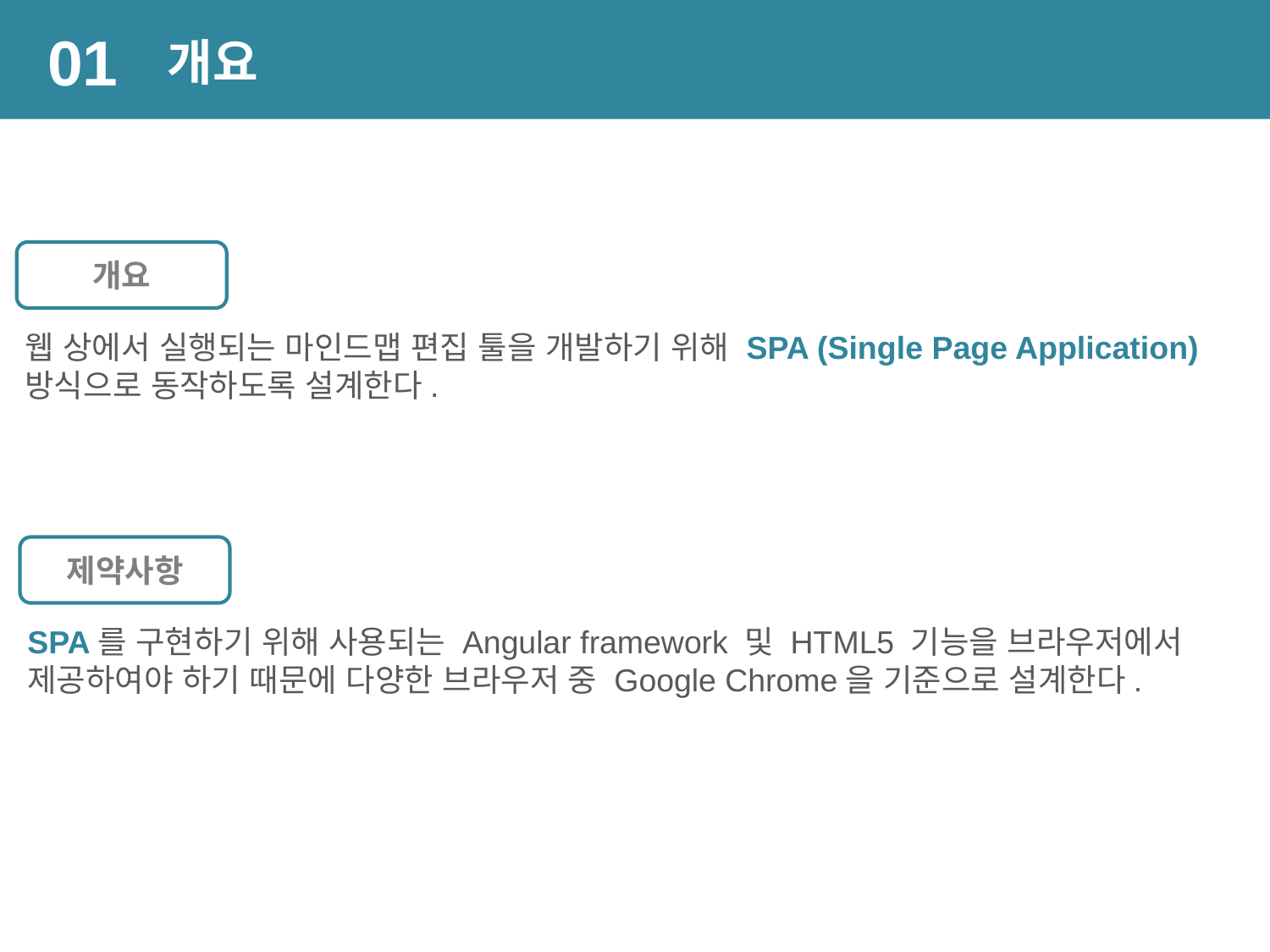

01
개요
개요
웹 상에서 실행되는 마인드맵 편집 툴을 개발하기 위해 SPA (Single Page Application) 방식으로 동작하도록 설계한다.
제약사항
SPA를 구현하기 위해 사용되는 Angular framework 및 HTML5 기능을 브라우저에서 제공하여야 하기 때문에 다양한 브라우저 중 Google Chrome을 기준으로 설계한다.